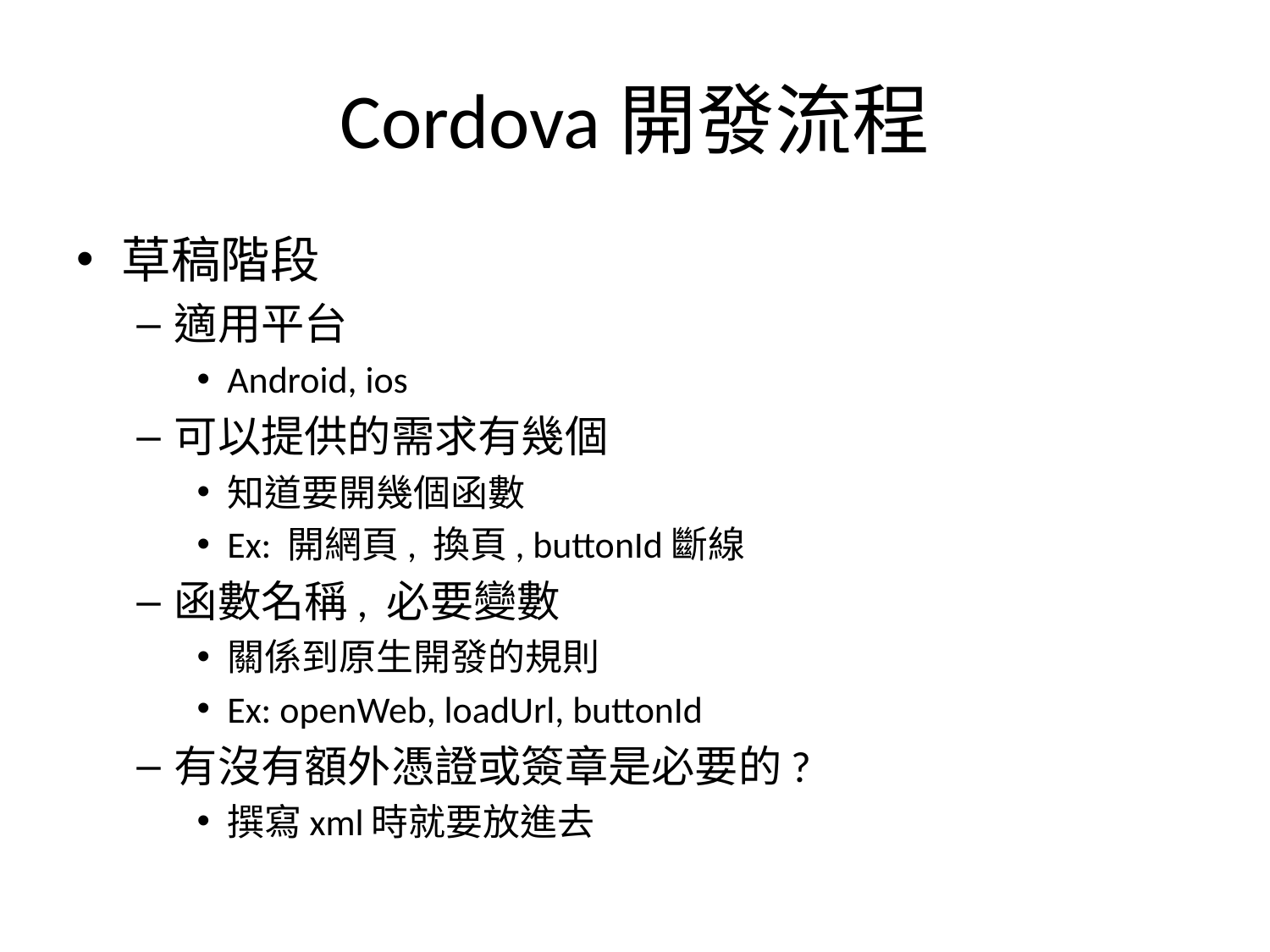

# Cordova開發流程
草稿階段
適用平台
Android, ios
可以提供的需求有幾個
知道要開幾個函數
Ex: 開網頁, 換頁, buttonId斷線
函數名稱, 必要變數
關係到原生開發的規則
Ex: openWeb, loadUrl, buttonId
有沒有額外憑證或簽章是必要的?
撰寫xml時就要放進去